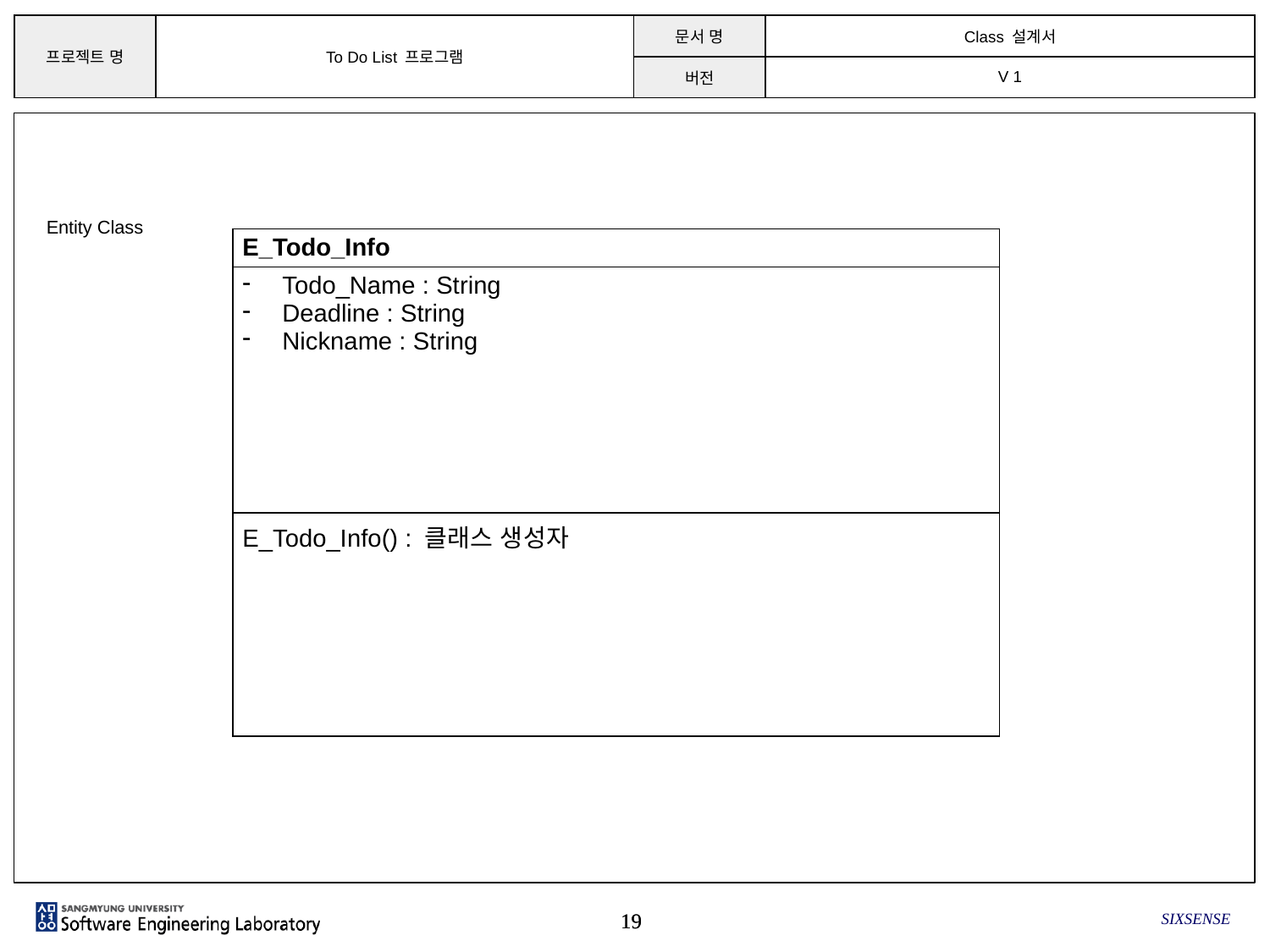

Entity Class
| E\_Todo\_Info |
| --- |
| Todo\_Name : String Deadline : String Nickname : String |
| E\_Todo\_Info() : 클래스 생성자 |
SIXSENSE